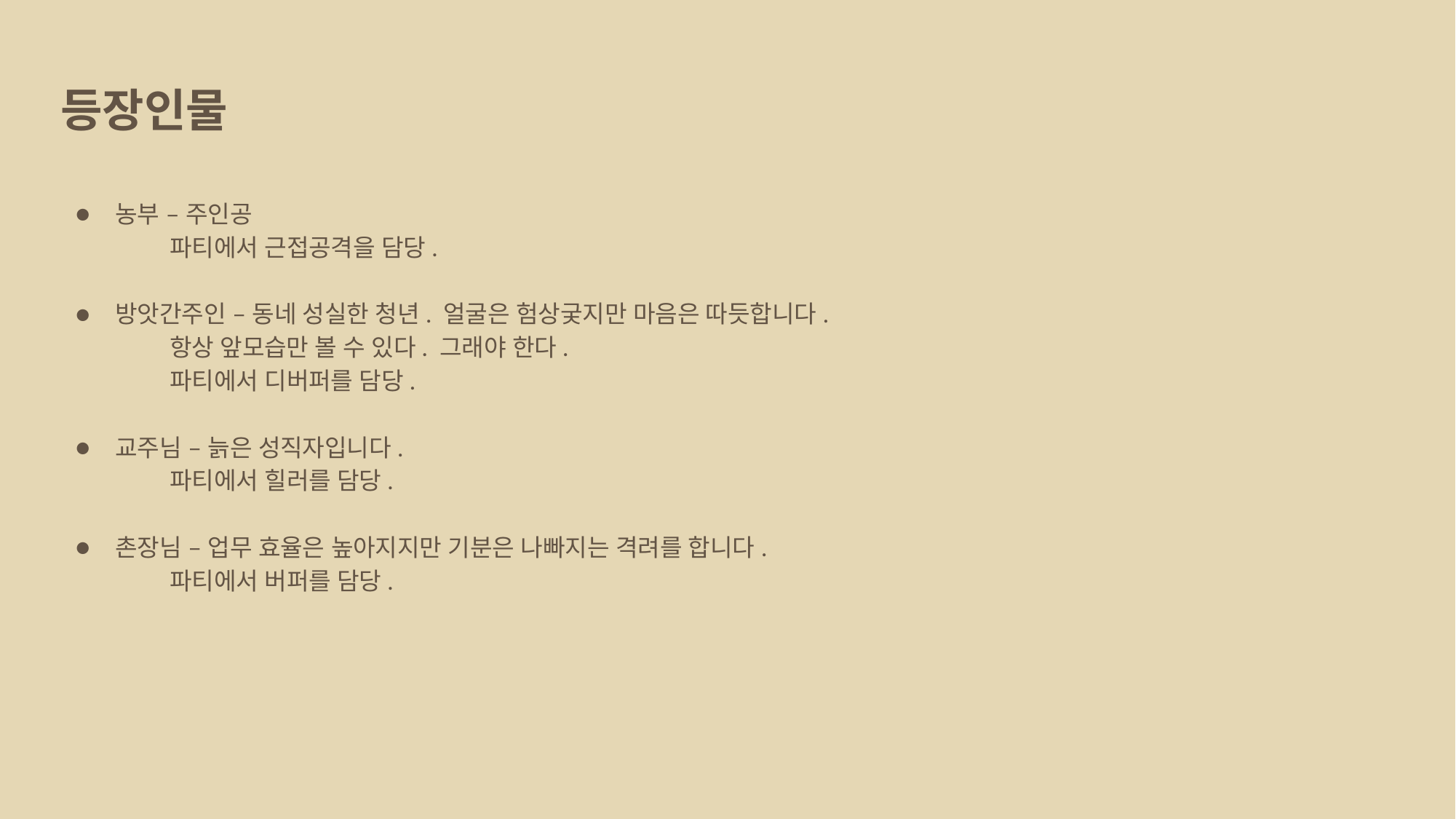

# 등장인물
농부 – 주인공
	파티에서 근접공격을 담당.

방앗간주인 – 동네 성실한 청년. 얼굴은 험상궂지만 마음은 따듯합니다.
	항상 앞모습만 볼 수 있다. 그래야 한다.
	파티에서 디버퍼를 담당.

교주님 – 늙은 성직자입니다.
	파티에서 힐러를 담당.

촌장님 – 업무 효율은 높아지지만 기분은 나빠지는 격려를 합니다.
	파티에서 버퍼를 담당.